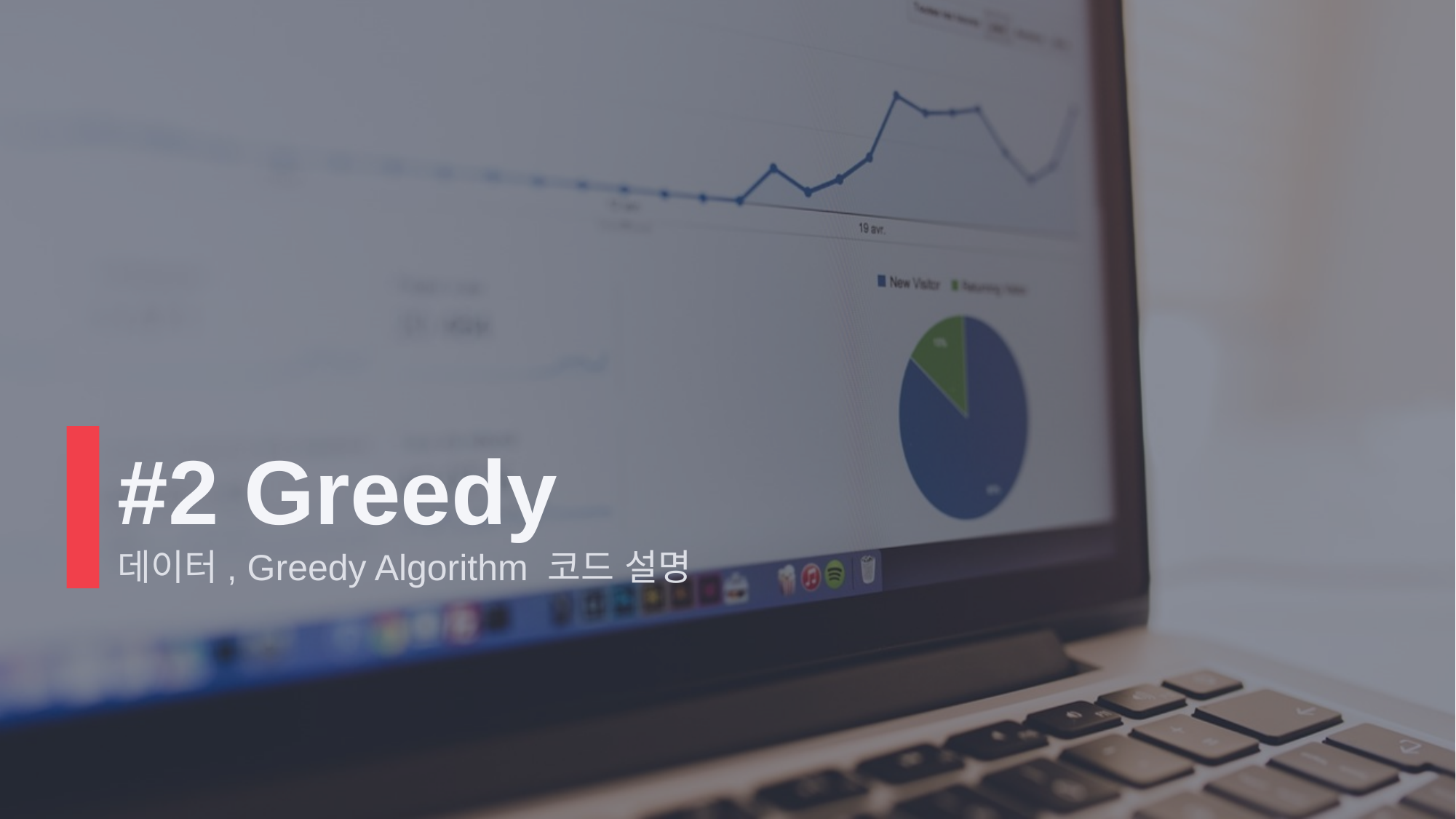

# #2 Greedy
데이터, Greedy Algorithm 코드 설명